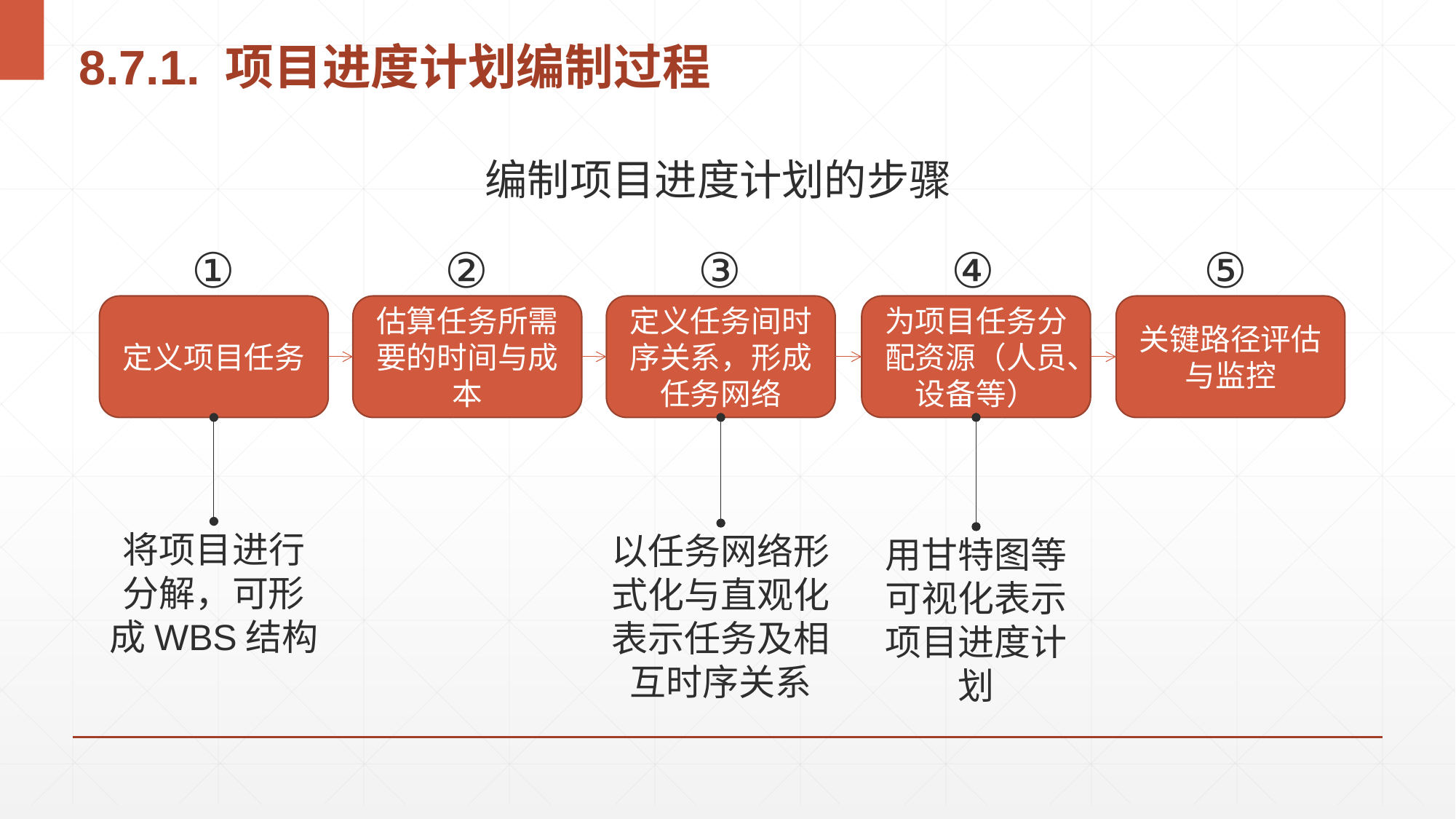

# 8.7.1. 项目进度计划编制过程
编制项目进度计划的步骤
①
②
③
④
⑤
定义项目任务
估算任务所需要的时间与成本
定义任务间时序关系，形成任务网络
为项目任务分配资源（人员、设备等）
关键路径评估与监控
将项目进行分解，可形成WBS结构
以任务网络形式化与直观化表示任务及相互时序关系
用甘特图等可视化表示项目进度计划